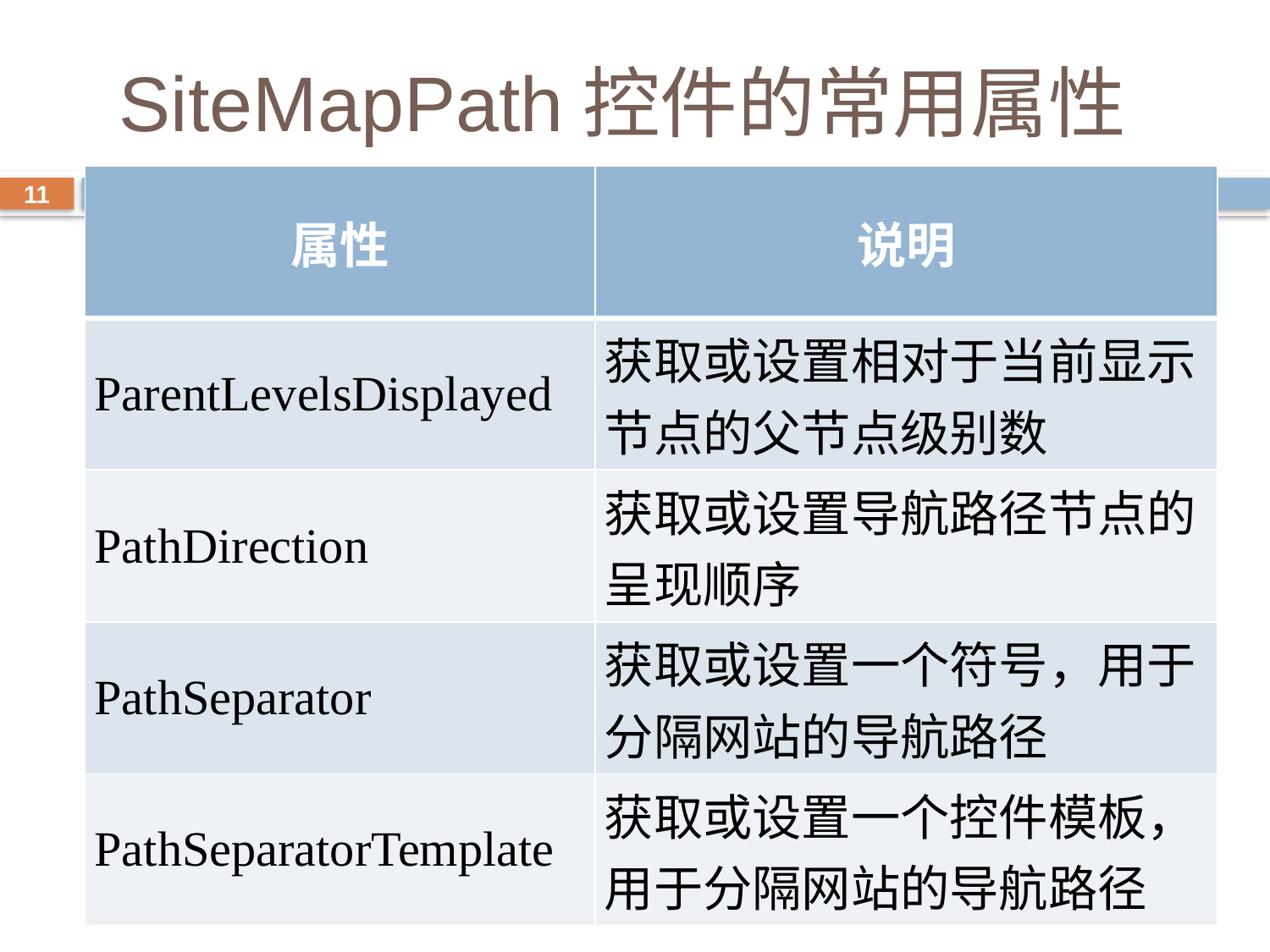

# SiteMapPath控件的常用属性
| 属性 | 说明 |
| --- | --- |
| ParentLevelsDisplayed | 获取或设置相对于当前显示节点的父节点级别数 |
| PathDirection | 获取或设置导航路径节点的呈现顺序 |
| PathSeparator | 获取或设置一个符号，用于分隔网站的导航路径 |
| PathSeparatorTemplate | 获取或设置一个控件模板，用于分隔网站的导航路径 |
11